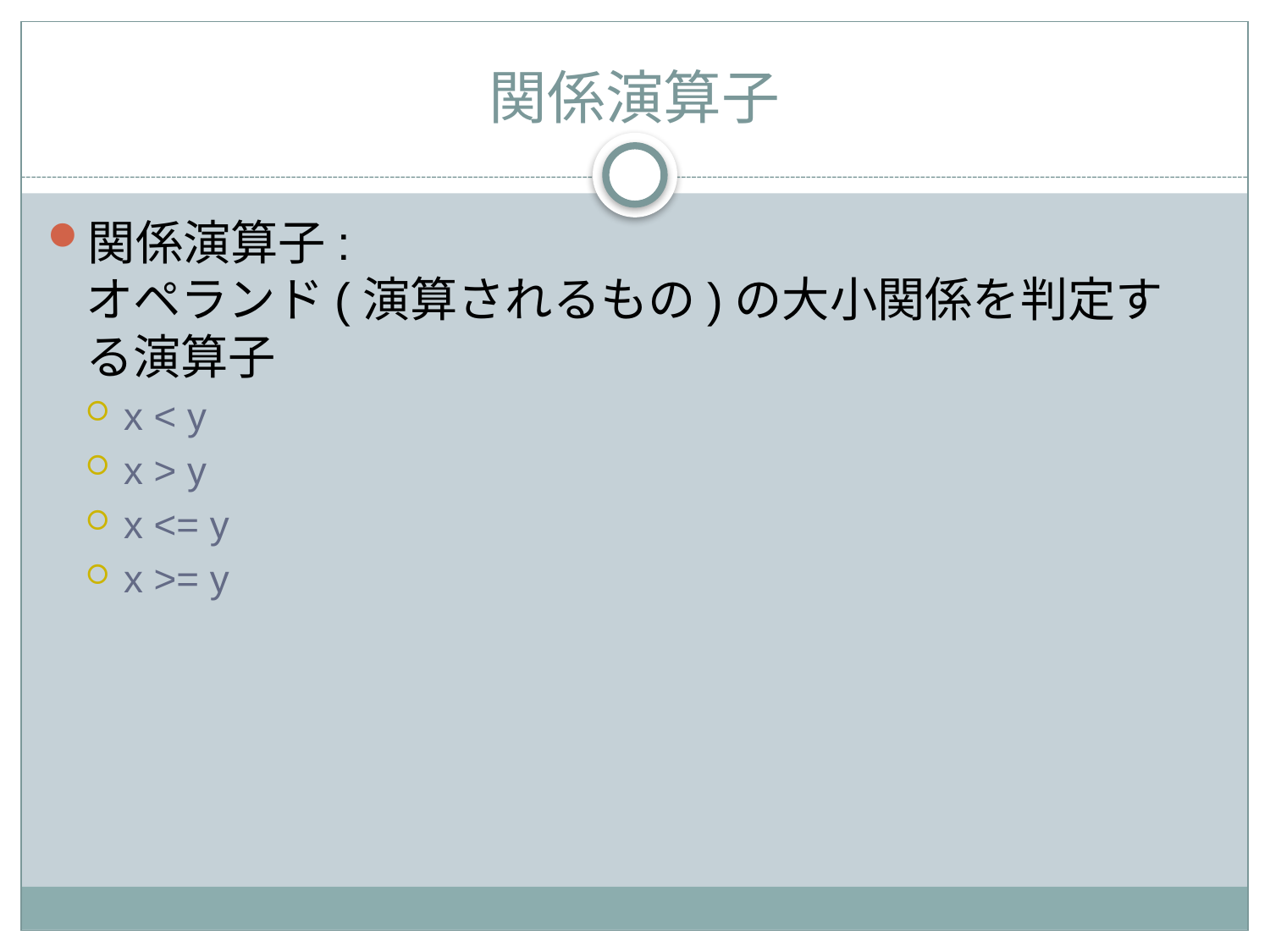

# 関係演算子
関係演算子:
オペランド(演算されるもの)の大小関係を判定する演算子
x < y
x > y
x <= y
x >= y